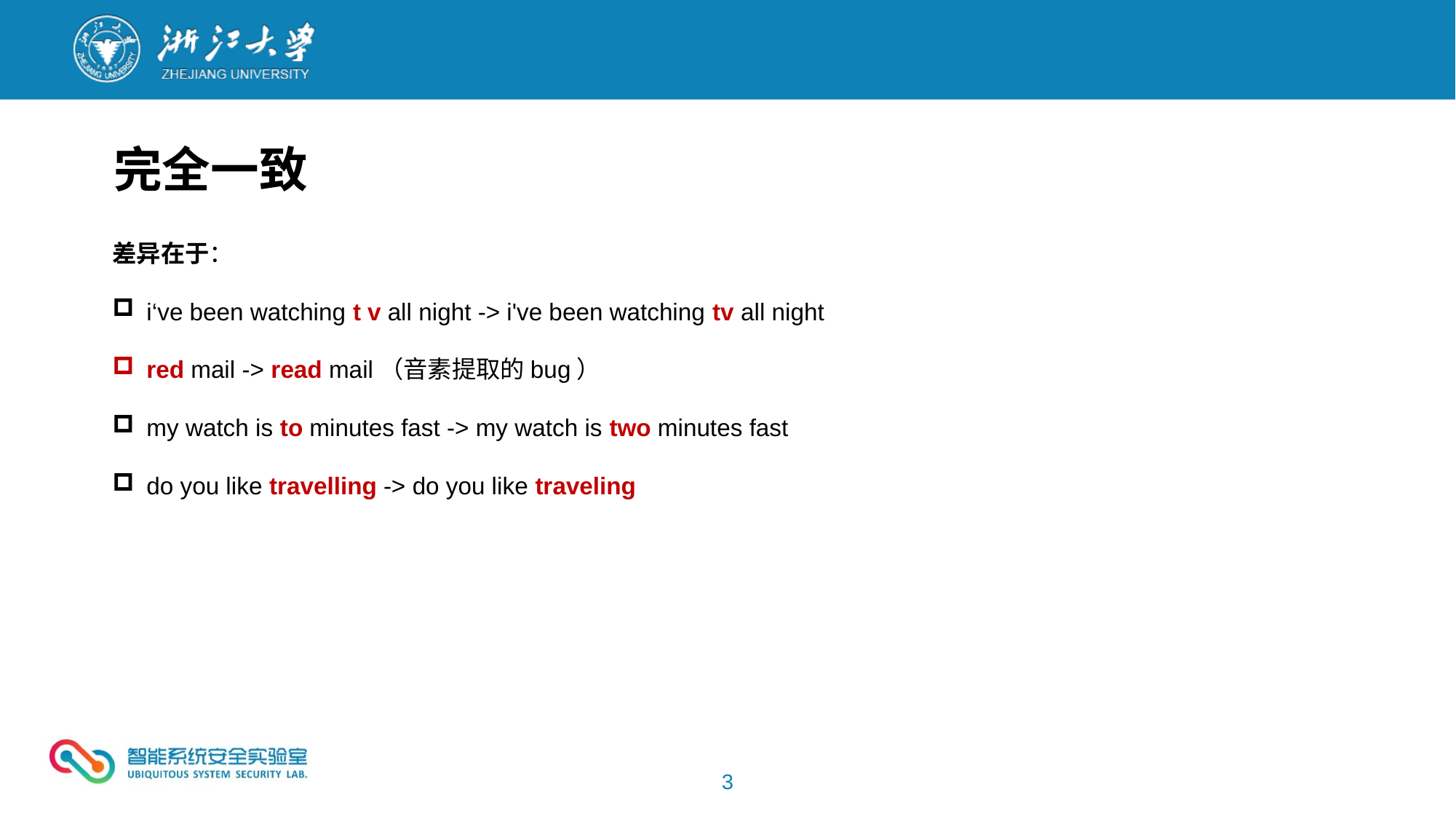

完全一致
差异在于：
i‘ve been watching t v all night -> i've been watching tv all night
red mail -> read mail（音素提取的bug）
my watch is to minutes fast -> my watch is two minutes fast
do you like travelling -> do you like traveling